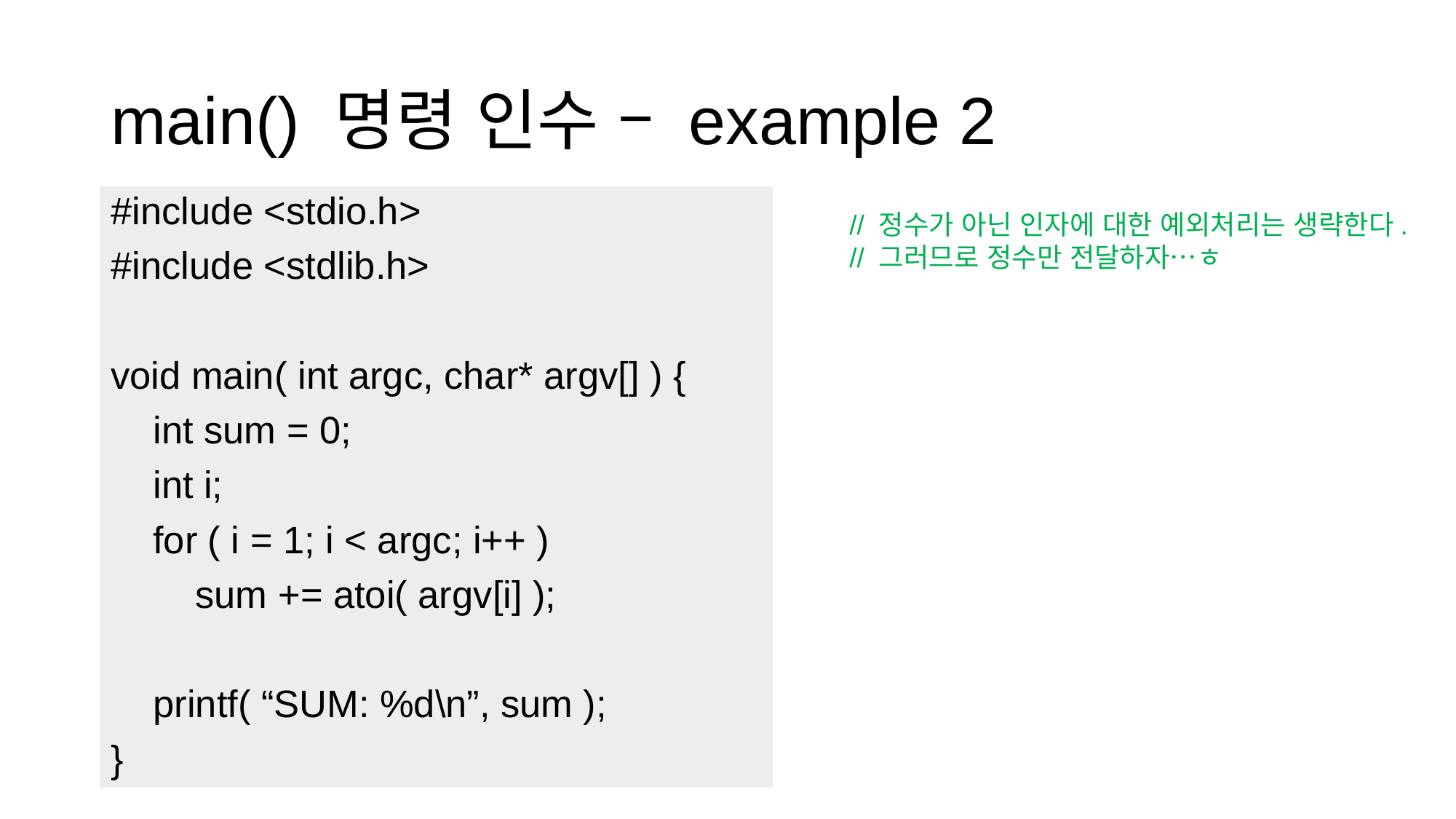

# main() 명령 인수 – example 2
#include <stdio.h>
#include <stdlib.h>

void main( int argc, char* argv[] ) {
    int sum = 0;
    int i;
    for ( i = 1; i < argc; i++ )
        sum += atoi( argv[i] );

    printf( “SUM: %d\n”, sum );
}
// 정수가 아닌 인자에 대한 예외처리는 생략한다.
// 그러므로 정수만 전달하자…ㅎ